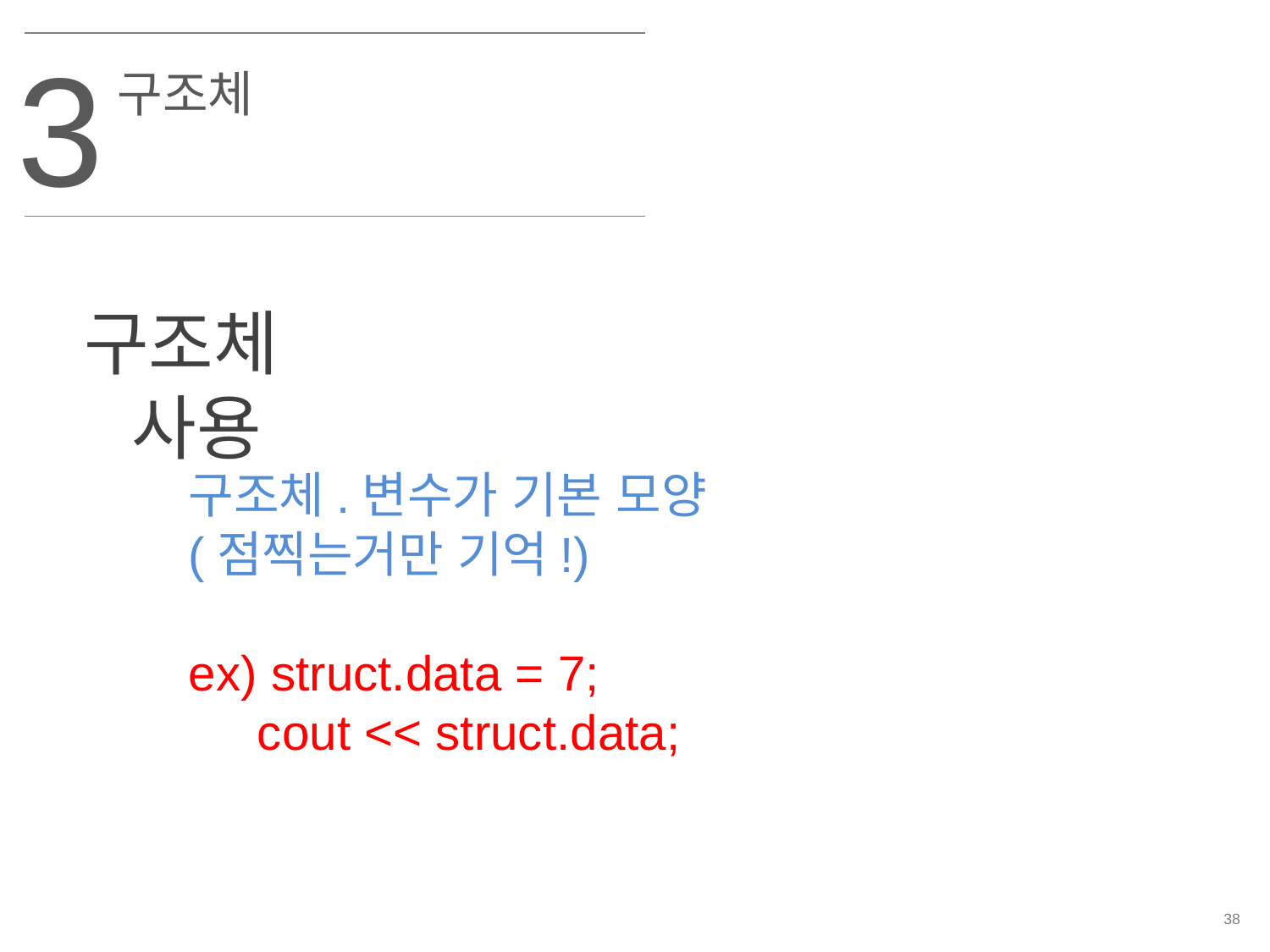

3
구조체
구조체 사용
구조체.변수가 기본 모양
(점찍는거만 기억!)

ex) struct.data = 7;
     cout << struct.data;